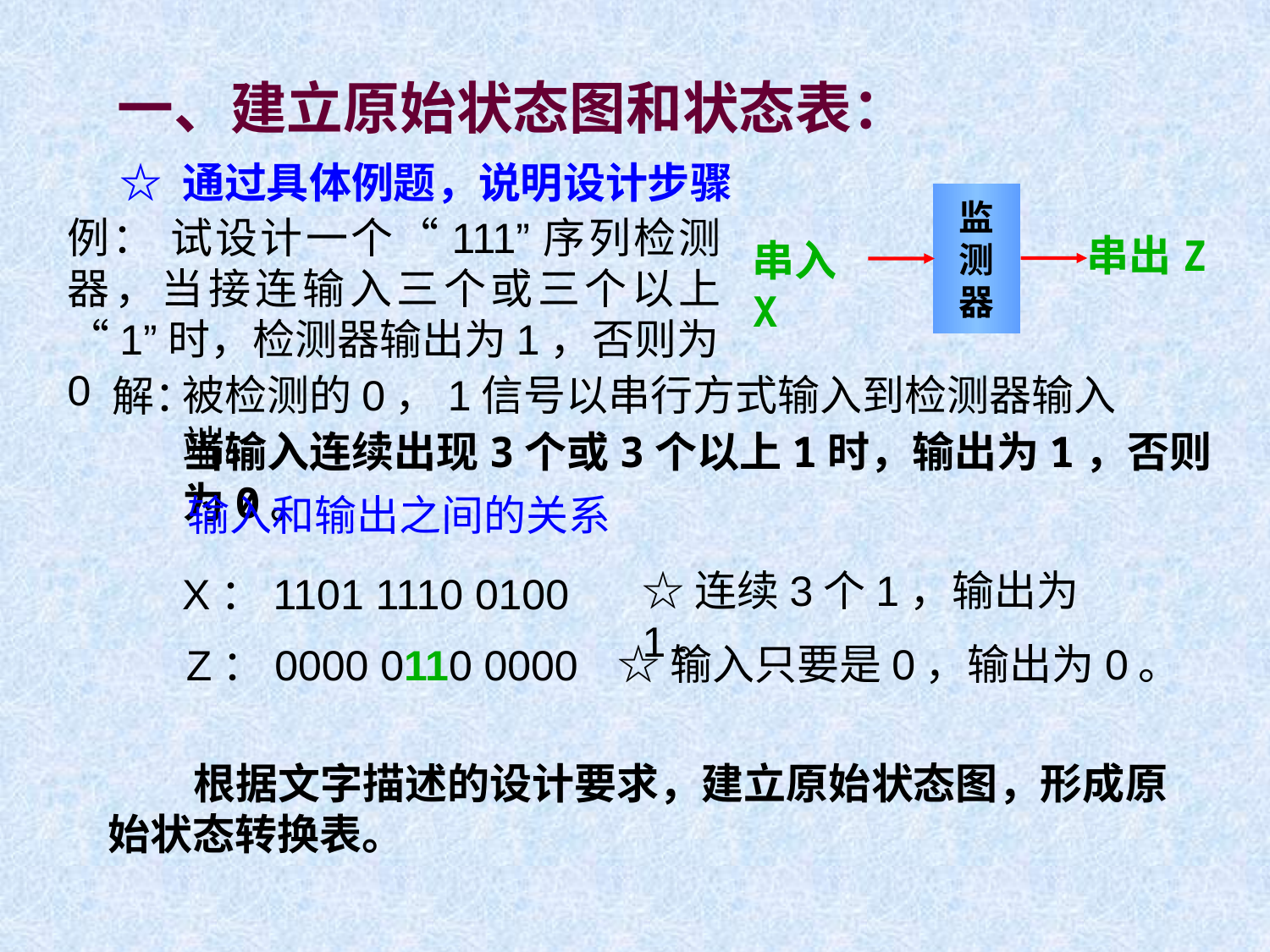

一、建立原始状态图和状态表：
☆ 通过具体例题，说明设计步骤
监
测
器
例： 试设计一个“111”序列检测器，当接连输入三个或三个以上“1”时，检测器输出为1，否则为0
串出Z
串入X

被检测的0，1信号以串行方式输入到检测器输入端。
解：
当输入连续出现3个或3个以上1时，输出为1，否则为0。
输入和输出之间的关系
☆连续3个1，输出为1。
X：1101 1110 0100
☆输入只要是0，输出为0。
Z：0000 0110 0000
        根据文字描述的设计要求，建立原始状态图，形成原始状态转换表。